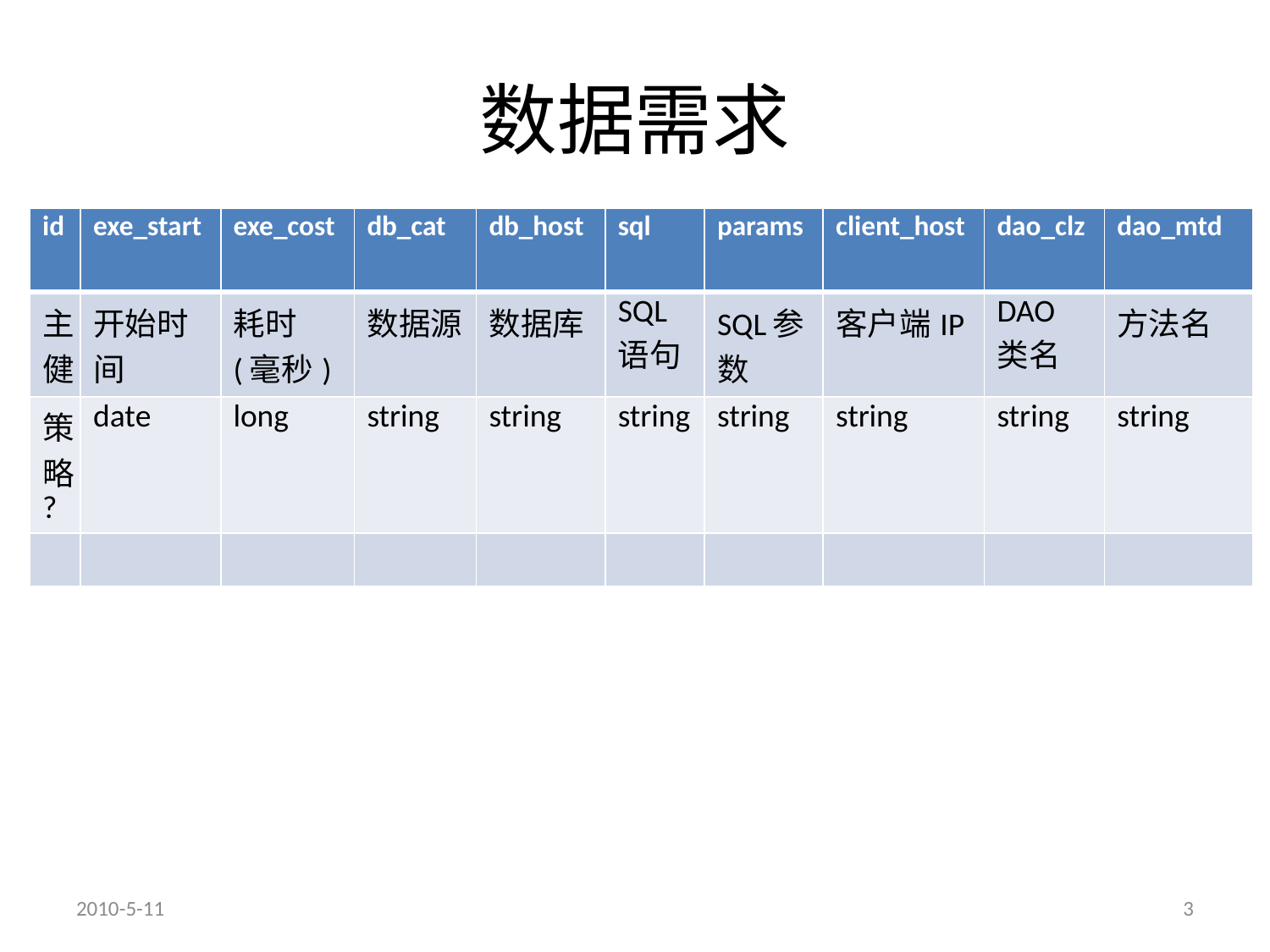

# 数据需求
| id | exe\_start | exe\_cost | db\_cat | db\_host | sql | params | client\_host | dao\_clz | dao\_mtd |
| --- | --- | --- | --- | --- | --- | --- | --- | --- | --- |
| 主健 | 开始时间 | 耗时 (毫秒) | 数据源 | 数据库 | SQL语句 | SQL参数 | 客户端IP | DAO 类名 | 方法名 |
| 策略? | date | long | string | string | string | string | string | string | string |
|  |  |  |  |  |  |  |  |  |  |
2010-5-11
3